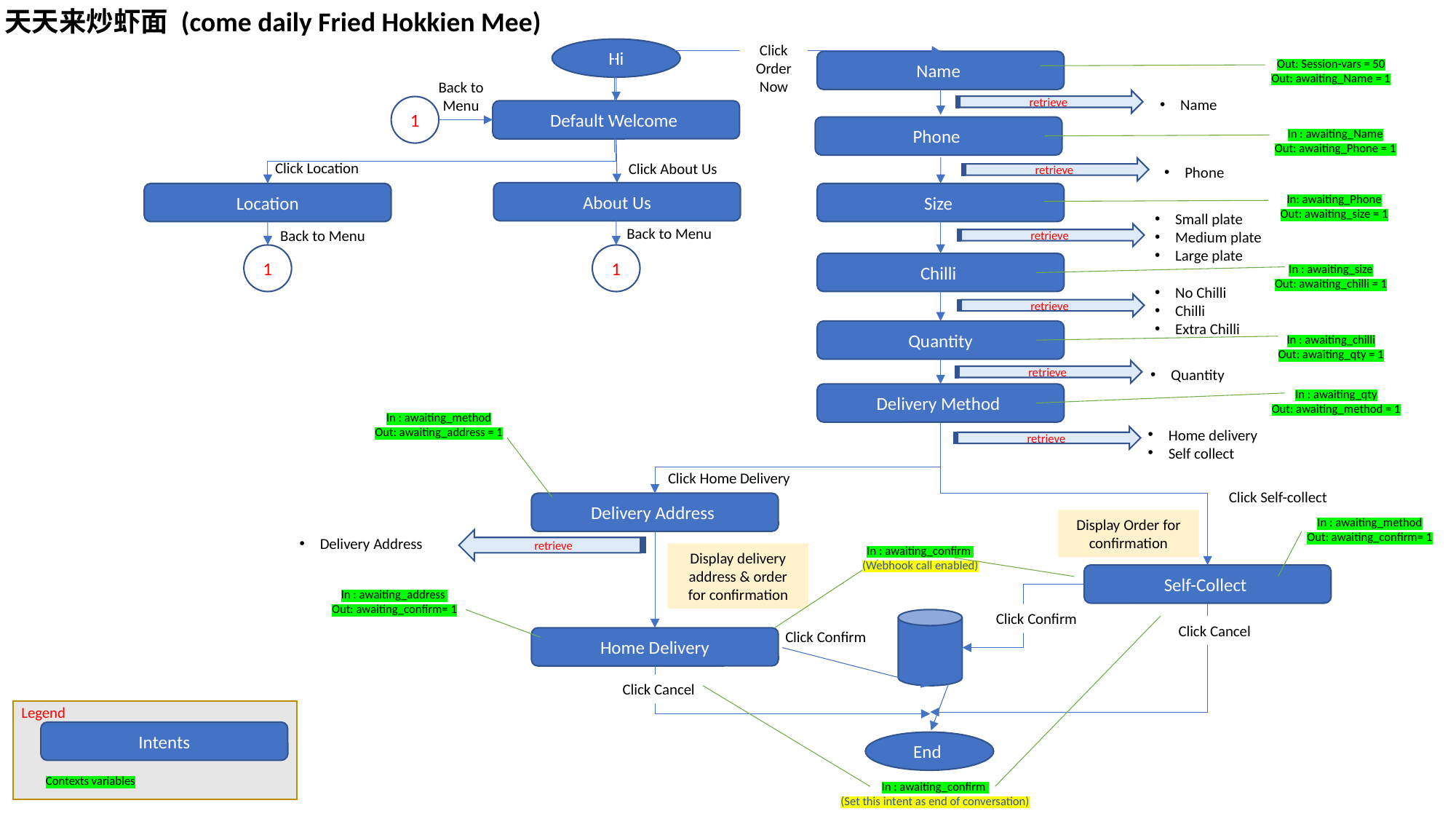

天天来炒虾面 (come daily Fried Hokkien Mee)
Click Order Now
Hi
Out: Session-vars = 50
Out: awaiting_Name = 1
Name
Back to Menu
Name
retrieve
1
Default Welcome
Phone
In : awaiting_Name
Out: awaiting_Phone = 1
Click Location
Click About Us
Phone
retrieve
About Us
Location
Size
In: awaiting_Phone
Out: awaiting_size = 1
Small plate
Medium plate
Large plate
Back to Menu
Back to Menu
retrieve
1
1
Chilli
In : awaiting_size
Out: awaiting_chilli = 1
No Chilli
Chilli
Extra Chilli
retrieve
Quantity
In : awaiting_chilli
Out: awaiting_qty = 1
Quantity
retrieve
In : awaiting_qty
Out: awaiting_method = 1
Delivery Method
In : awaiting_method
Out: awaiting_address = 1
Home delivery
Self collect
retrieve
Click Home Delivery
Click Self-collect
Delivery Address
In : awaiting_method
Out: awaiting_confirm= 1
Display Order for confirmation
Delivery Address
retrieve
In : awaiting_confirm
(Webhook call enabled)
Display delivery address & order for confirmation
Self-Collect
In : awaiting_address
Out: awaiting_confirm= 1
Click Confirm

Click Cancel
Click Confirm
Home Delivery
Click Cancel
Legend

Intents
Contexts variables
End
In : awaiting_confirm
(Set this intent as end of conversation)